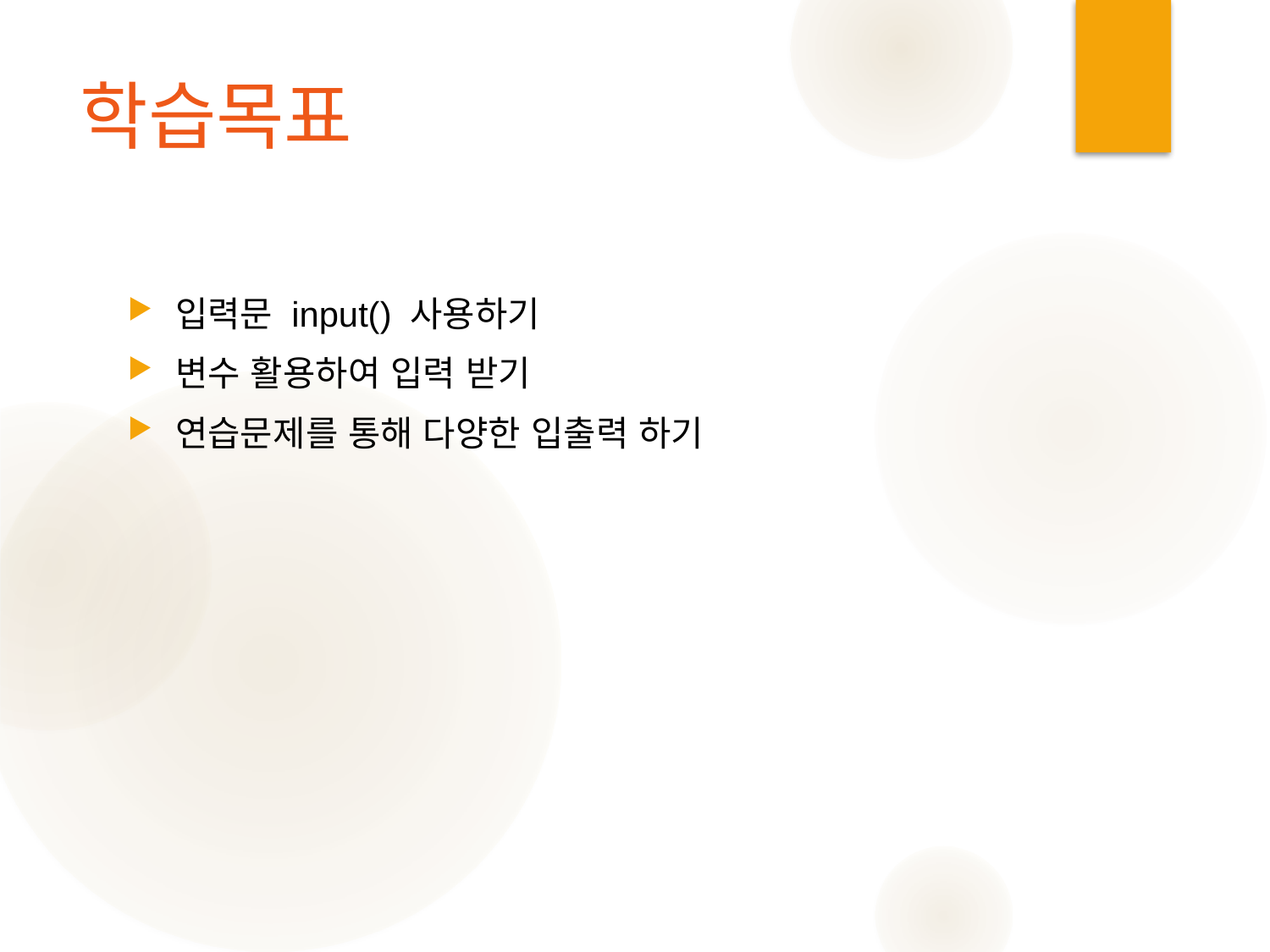

# 학습목표
입력문 input() 사용하기
변수 활용하여 입력 받기
연습문제를 통해 다양한 입출력 하기